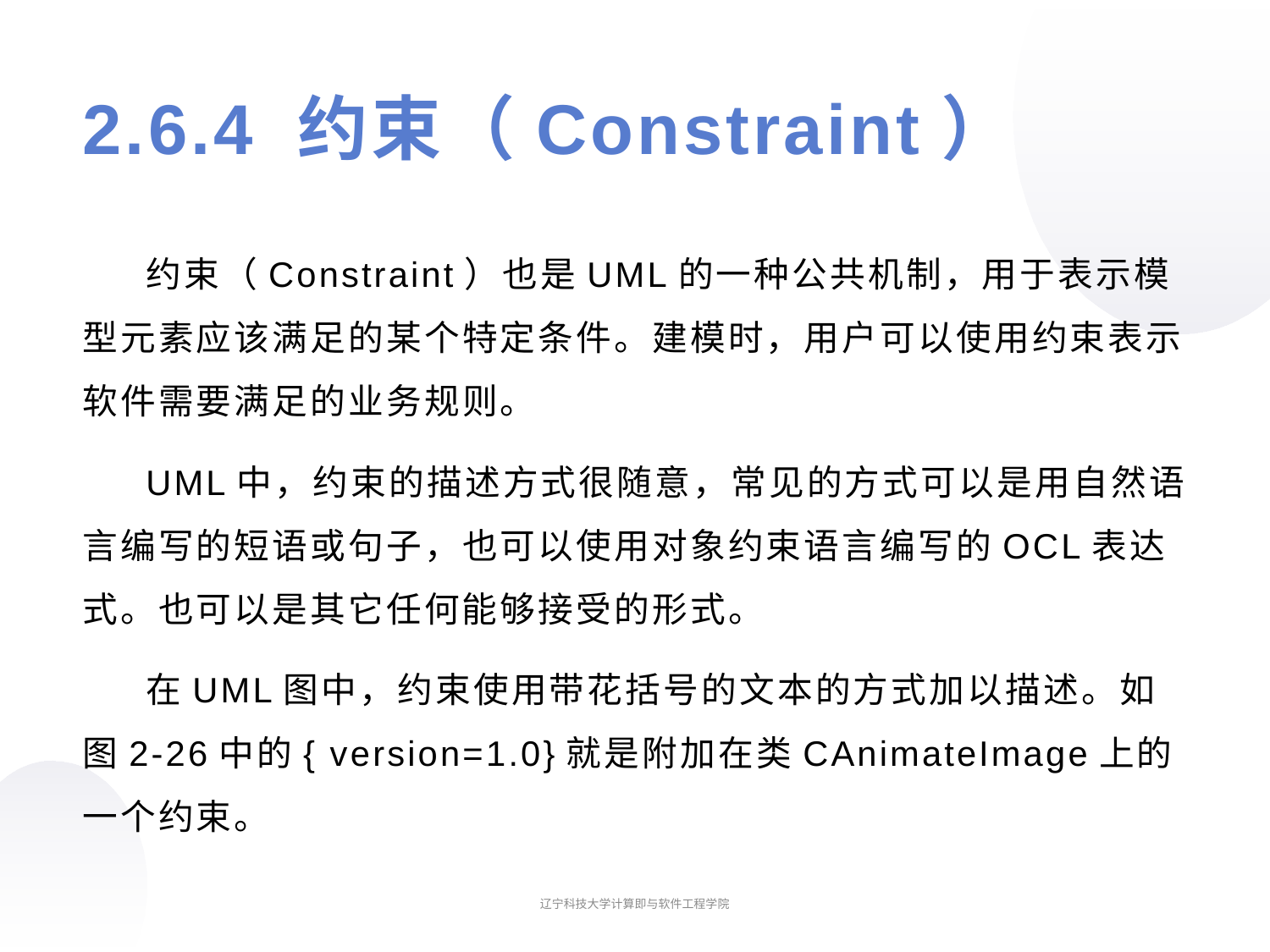

# 2.6.4 约束（Constraint）
约束（Constraint）也是UML的一种公共机制，用于表示模型元素应该满足的某个特定条件。建模时，用户可以使用约束表示软件需要满足的业务规则。
UML中，约束的描述方式很随意，常见的方式可以是用自然语言编写的短语或句子，也可以使用对象约束语言编写的OCL表达式。也可以是其它任何能够接受的形式。
在UML图中，约束使用带花括号的文本的方式加以描述。如图2-26中的{ version=1.0}就是附加在类CAnimateImage上的一个约束。

辽宁科技大学计算即与软件工程学院
108